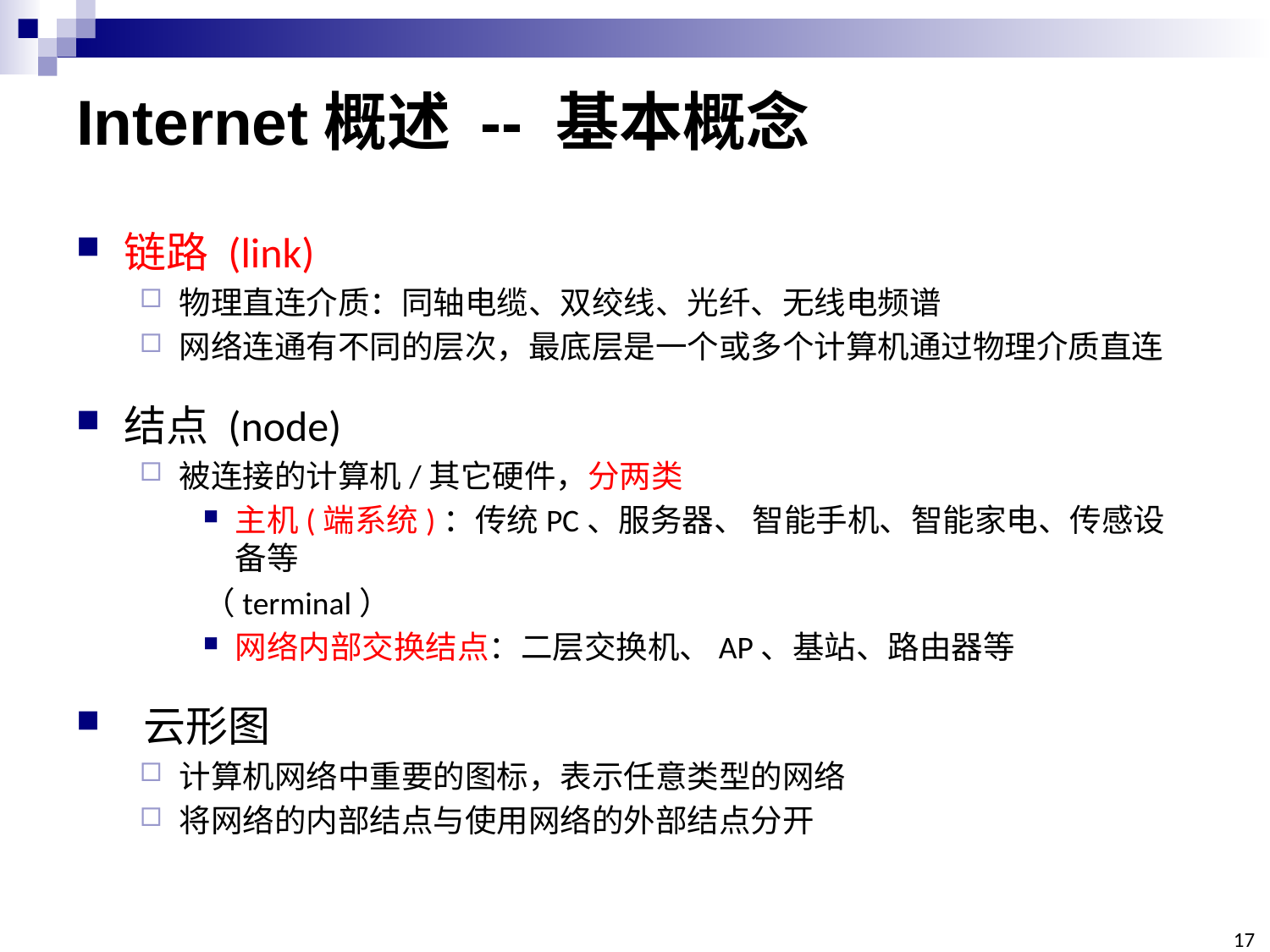

# Internet概述 -- 基本概念
链路 (link)
物理直连介质：同轴电缆、双绞线、光纤、无线电频谱
网络连通有不同的层次，最底层是一个或多个计算机通过物理介质直连
结点 (node)
被连接的计算机/其它硬件，分两类
主机(端系统)：传统PC、服务器、 智能手机、智能家电、传感设备等
（terminal）
网络内部交换结点：二层交换机、AP、基站、路由器等
 云形图
计算机网络中重要的图标，表示任意类型的网络
将网络的内部结点与使用网络的外部结点分开

17